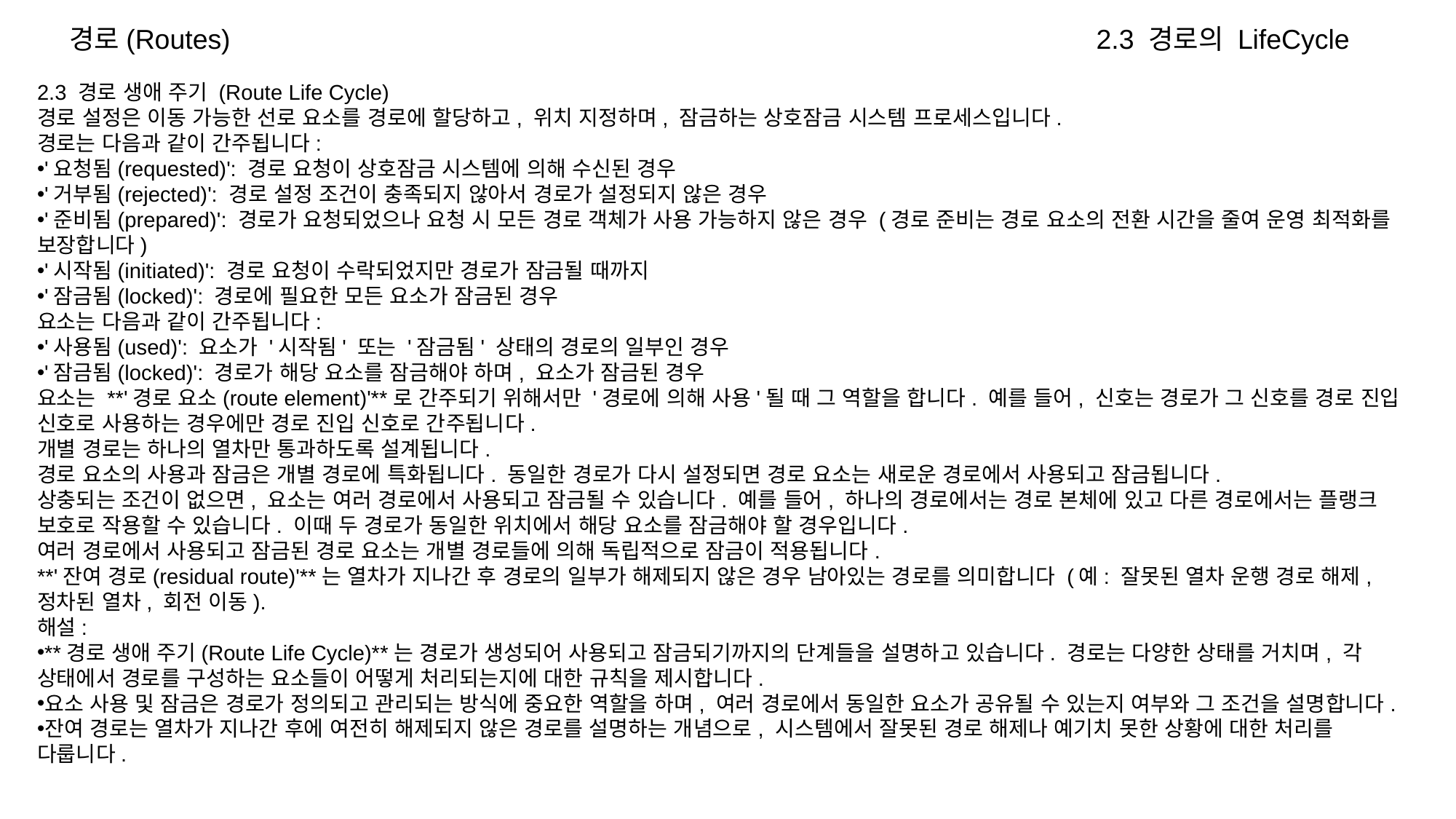

경로(Routes)
2.3 경로의 LifeCycle
2.3 경로 생애 주기 (Route Life Cycle)
경로 설정은 이동 가능한 선로 요소를 경로에 할당하고, 위치 지정하며, 잠금하는 상호잠금 시스템 프로세스입니다.
경로는 다음과 같이 간주됩니다:
'요청됨(requested)': 경로 요청이 상호잠금 시스템에 의해 수신된 경우
'거부됨(rejected)': 경로 설정 조건이 충족되지 않아서 경로가 설정되지 않은 경우
'준비됨(prepared)': 경로가 요청되었으나 요청 시 모든 경로 객체가 사용 가능하지 않은 경우 (경로 준비는 경로 요소의 전환 시간을 줄여 운영 최적화를 보장합니다)
'시작됨(initiated)': 경로 요청이 수락되었지만 경로가 잠금될 때까지
'잠금됨(locked)': 경로에 필요한 모든 요소가 잠금된 경우
요소는 다음과 같이 간주됩니다:
'사용됨(used)': 요소가 '시작됨' 또는 '잠금됨' 상태의 경로의 일부인 경우
'잠금됨(locked)': 경로가 해당 요소를 잠금해야 하며, 요소가 잠금된 경우
요소는 **'경로 요소(route element)'**로 간주되기 위해서만 '경로에 의해 사용'될 때 그 역할을 합니다. 예를 들어, 신호는 경로가 그 신호를 경로 진입 신호로 사용하는 경우에만 경로 진입 신호로 간주됩니다.
개별 경로는 하나의 열차만 통과하도록 설계됩니다.
경로 요소의 사용과 잠금은 개별 경로에 특화됩니다. 동일한 경로가 다시 설정되면 경로 요소는 새로운 경로에서 사용되고 잠금됩니다.
상충되는 조건이 없으면, 요소는 여러 경로에서 사용되고 잠금될 수 있습니다. 예를 들어, 하나의 경로에서는 경로 본체에 있고 다른 경로에서는 플랭크 보호로 작용할 수 있습니다. 이때 두 경로가 동일한 위치에서 해당 요소를 잠금해야 할 경우입니다.
여러 경로에서 사용되고 잠금된 경로 요소는 개별 경로들에 의해 독립적으로 잠금이 적용됩니다.
**'잔여 경로(residual route)'**는 열차가 지나간 후 경로의 일부가 해제되지 않은 경우 남아있는 경로를 의미합니다 (예: 잘못된 열차 운행 경로 해제, 정차된 열차, 회전 이동).
해설:
**경로 생애 주기(Route Life Cycle)**는 경로가 생성되어 사용되고 잠금되기까지의 단계들을 설명하고 있습니다. 경로는 다양한 상태를 거치며, 각 상태에서 경로를 구성하는 요소들이 어떻게 처리되는지에 대한 규칙을 제시합니다.
요소 사용 및 잠금은 경로가 정의되고 관리되는 방식에 중요한 역할을 하며, 여러 경로에서 동일한 요소가 공유될 수 있는지 여부와 그 조건을 설명합니다.
잔여 경로는 열차가 지나간 후에 여전히 해제되지 않은 경로를 설명하는 개념으로, 시스템에서 잘못된 경로 해제나 예기치 못한 상황에 대한 처리를 다룹니다.